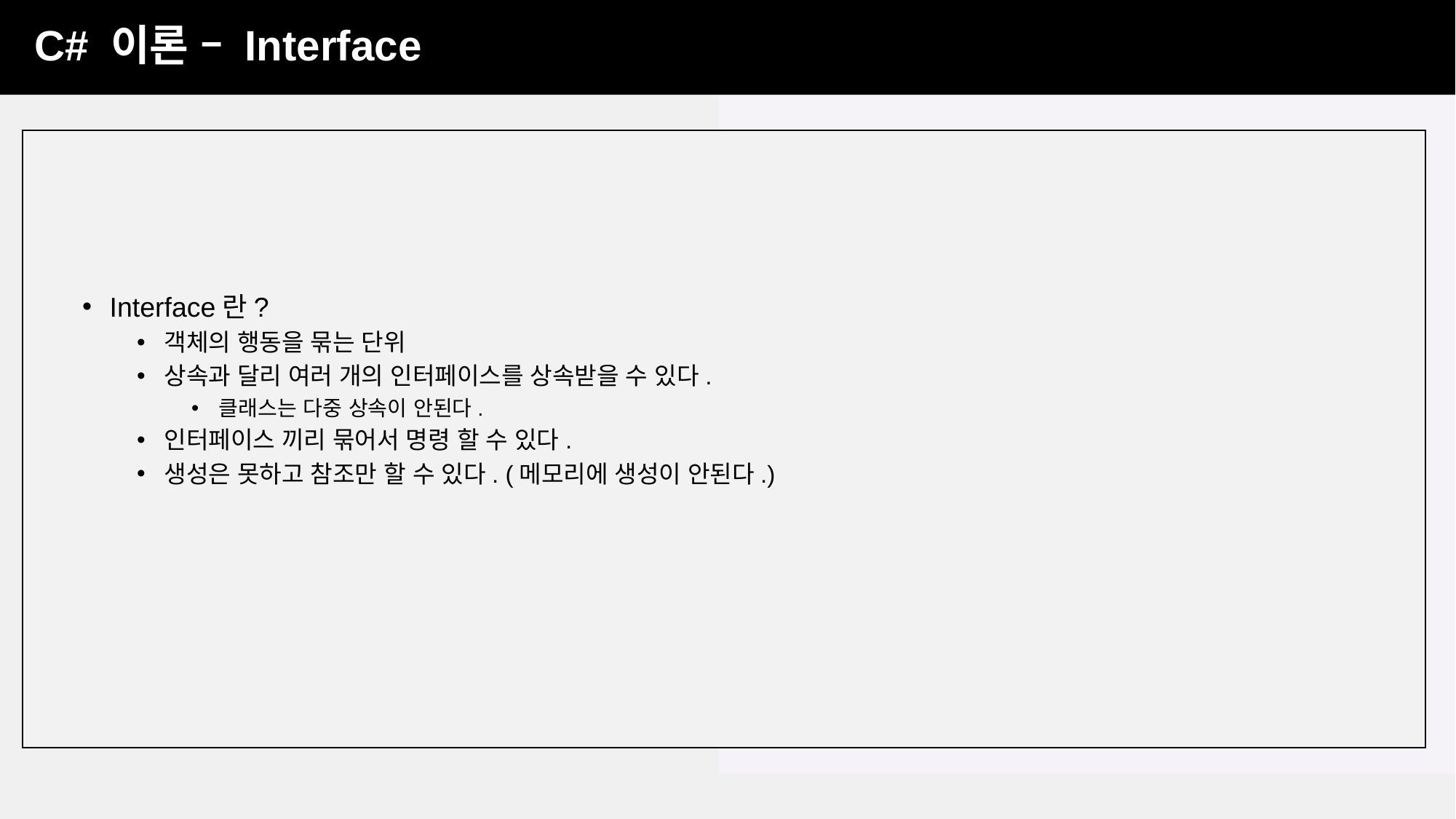

C# 이론 – Interface
Interface란?
객체의 행동을 묶는 단위
상속과 달리 여러 개의 인터페이스를 상속받을 수 있다.
클래스는 다중 상속이 안된다.
인터페이스 끼리 묶어서 명령 할 수 있다.
생성은 못하고 참조만 할 수 있다. (메모리에 생성이 안된다.)